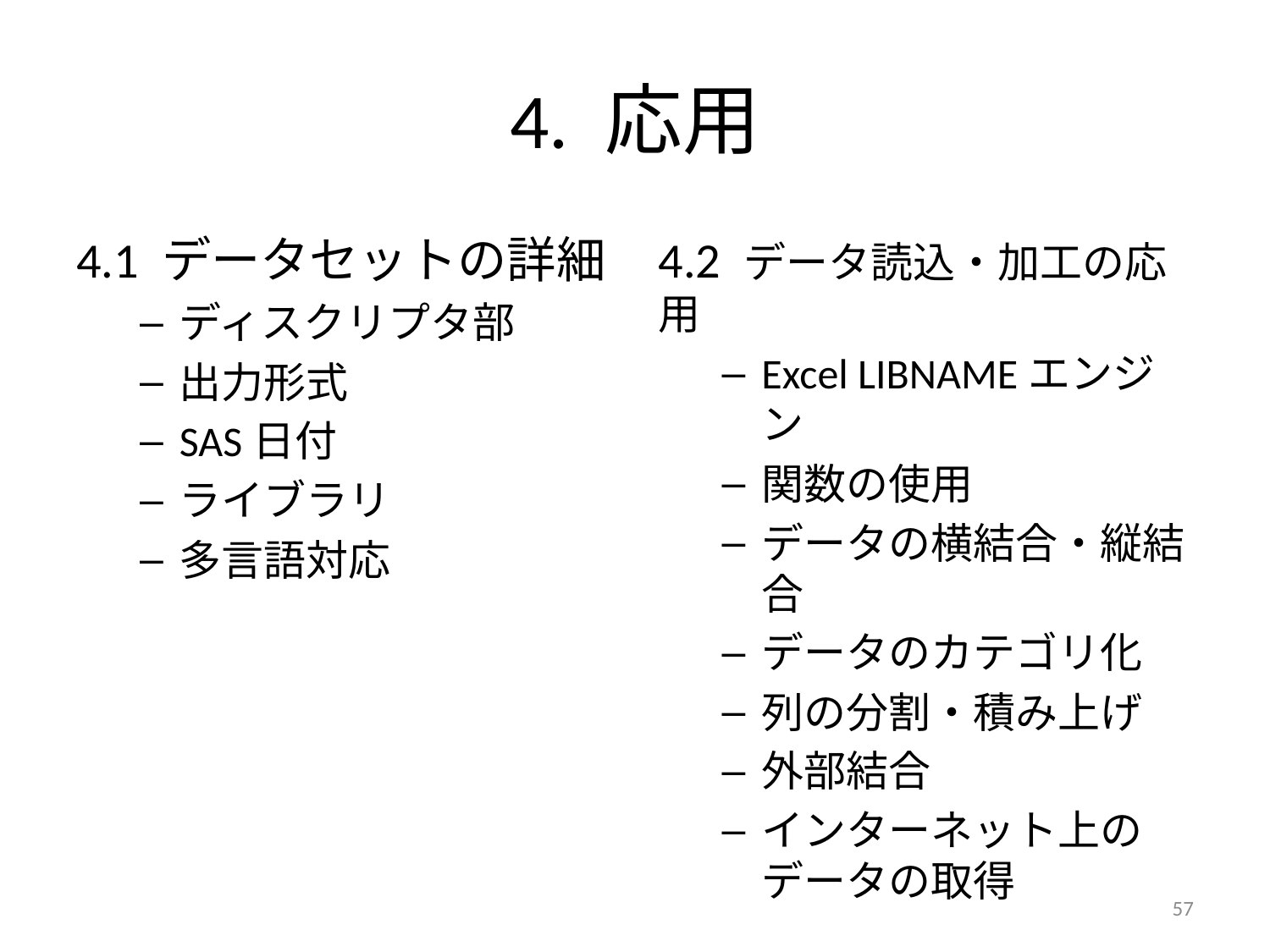

# 4. 応用
4.1 データセットの詳細
ディスクリプタ部
出力形式
SAS日付
ライブラリ
多言語対応
4.2 データ読込・加工の応用
Excel LIBNAMEエンジン
関数の使用
データの横結合・縦結合
データのカテゴリ化
列の分割・積み上げ
外部結合
インターネット上のデータの取得
57